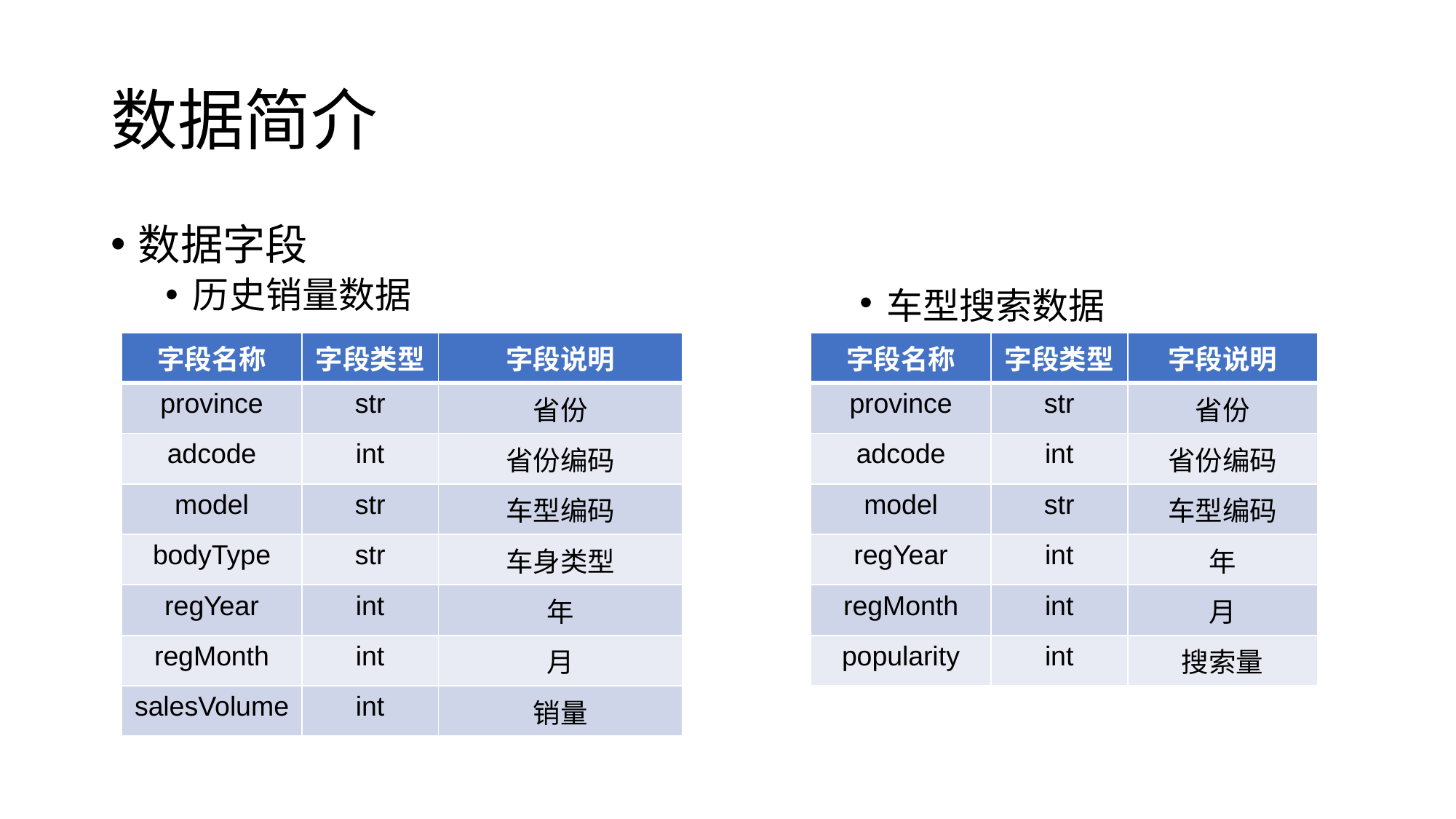

# 数据简介
数据字段
历史销量数据

车型搜索数据
| 字段名称 | 字段类型 | 字段说明 |
| --- | --- | --- |
| province | str | 省份 |
| adcode | int | 省份编码 |
| model | str | 车型编码 |
| bodyType | str | 车身类型 |
| regYear | int | 年 |
| regMonth | int | 月 |
| salesVolume | int | 销量 |
| 字段名称 | 字段类型 | 字段说明 |
| --- | --- | --- |
| province | str | 省份 |
| adcode | int | 省份编码 |
| model | str | 车型编码 |
| regYear | int | 年 |
| regMonth | int | 月 |
| popularity | int | 搜索量 |